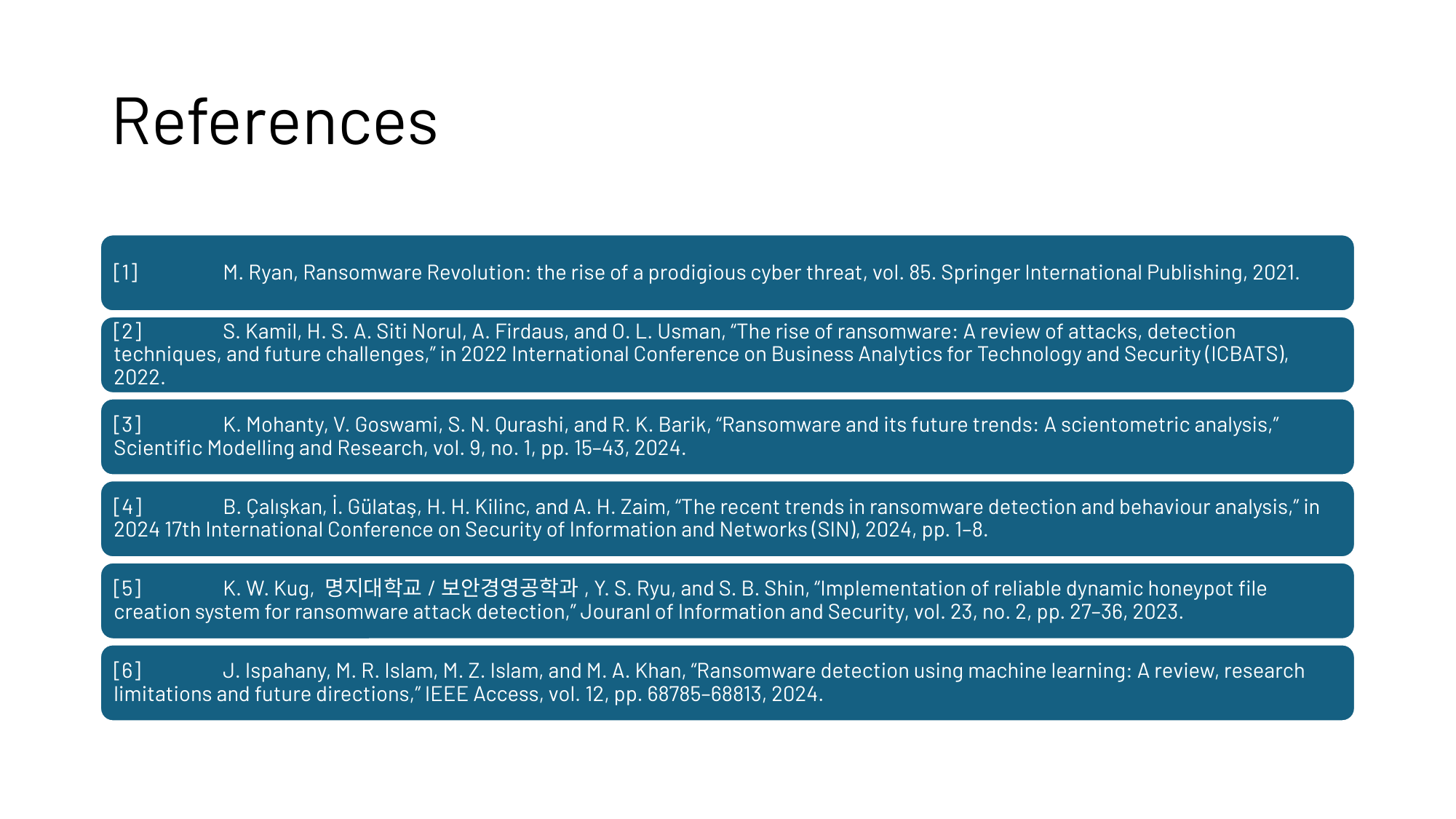

# References
[1]	M. Ryan, Ransomware Revolution: the rise of a prodigious cyber threat, vol. 85. Springer International Publishing, 2021.
[2]	S. Kamil, H. S. A. Siti Norul, A. Firdaus, and O. L. Usman, “The rise of ransomware: A review of attacks, detection techniques, and future challenges,” in 2022 International Conference on Business Analytics for Technology and Security (ICBATS), 2022.
[3]	K. Mohanty, V. Goswami, S. N. Qurashi, and R. K. Barik, “Ransomware and its future trends: A scientometric analysis,” Scientific Modelling and Research, vol. 9, no. 1, pp. 15–43, 2024.
[4]	B. Çalışkan, İ. Gülataş, H. H. Kilinc, and A. H. Zaim, “The recent trends in ransomware detection and behaviour analysis,” in 2024 17th International Conference on Security of Information and Networks (SIN), 2024, pp. 1–8.
[5]	K. W. Kug, 명지대학교/보안경영공학과, Y. S. Ryu, and S. B. Shin, “Implementation of reliable dynamic honeypot file creation system for ransomware attack detection,” Jouranl of Information and Security, vol. 23, no. 2, pp. 27–36, 2023.
[6]	J. Ispahany, M. R. Islam, M. Z. Islam, and M. A. Khan, “Ransomware detection using machine learning: A review, research limitations and future directions,” IEEE Access, vol. 12, pp. 68785–68813, 2024.